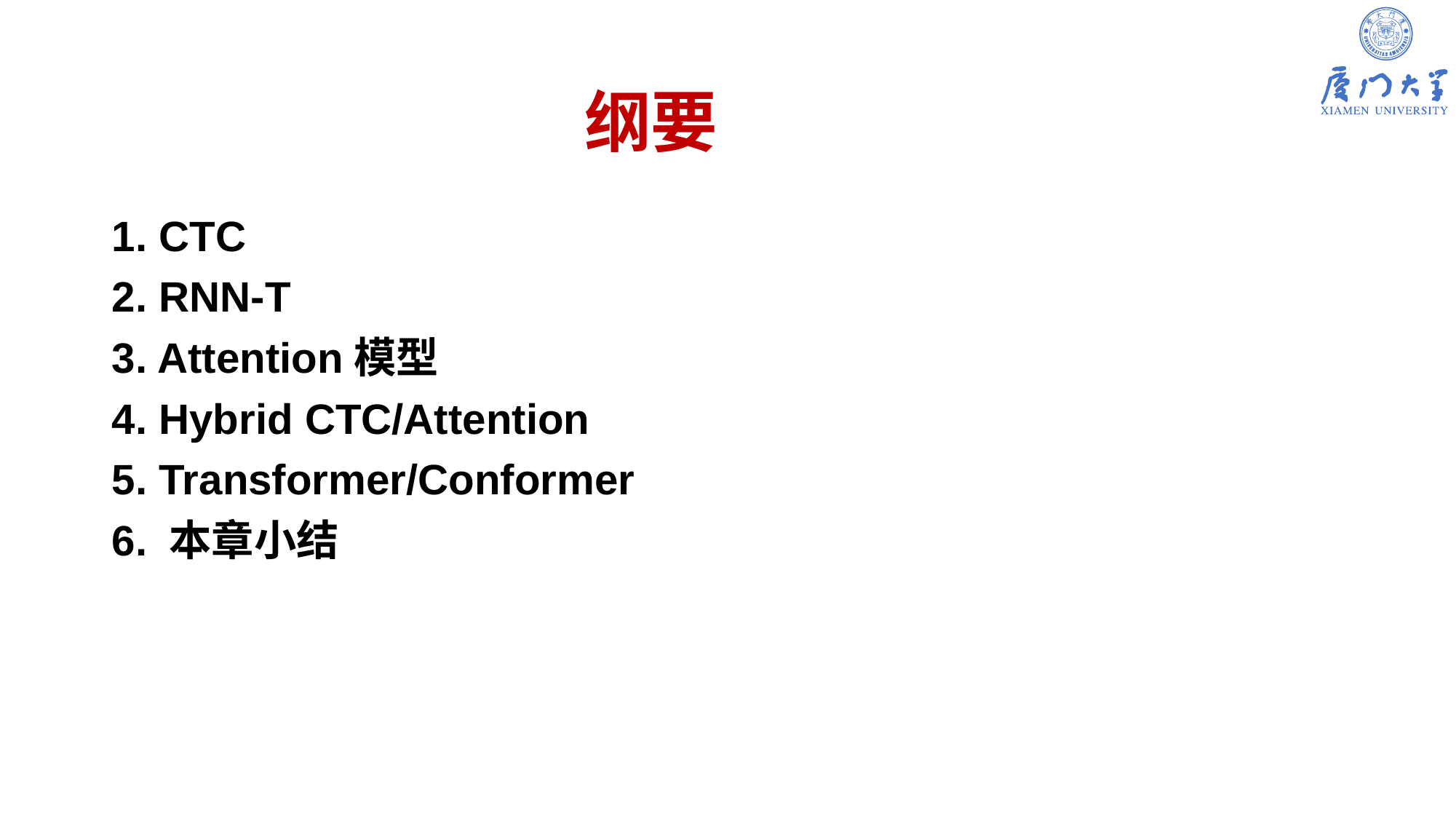

# 纲要
1. CTC
2. RNN-T
3. Attention模型
4. Hybrid CTC/Attention
5. Transformer/Conformer
6. 本章小结